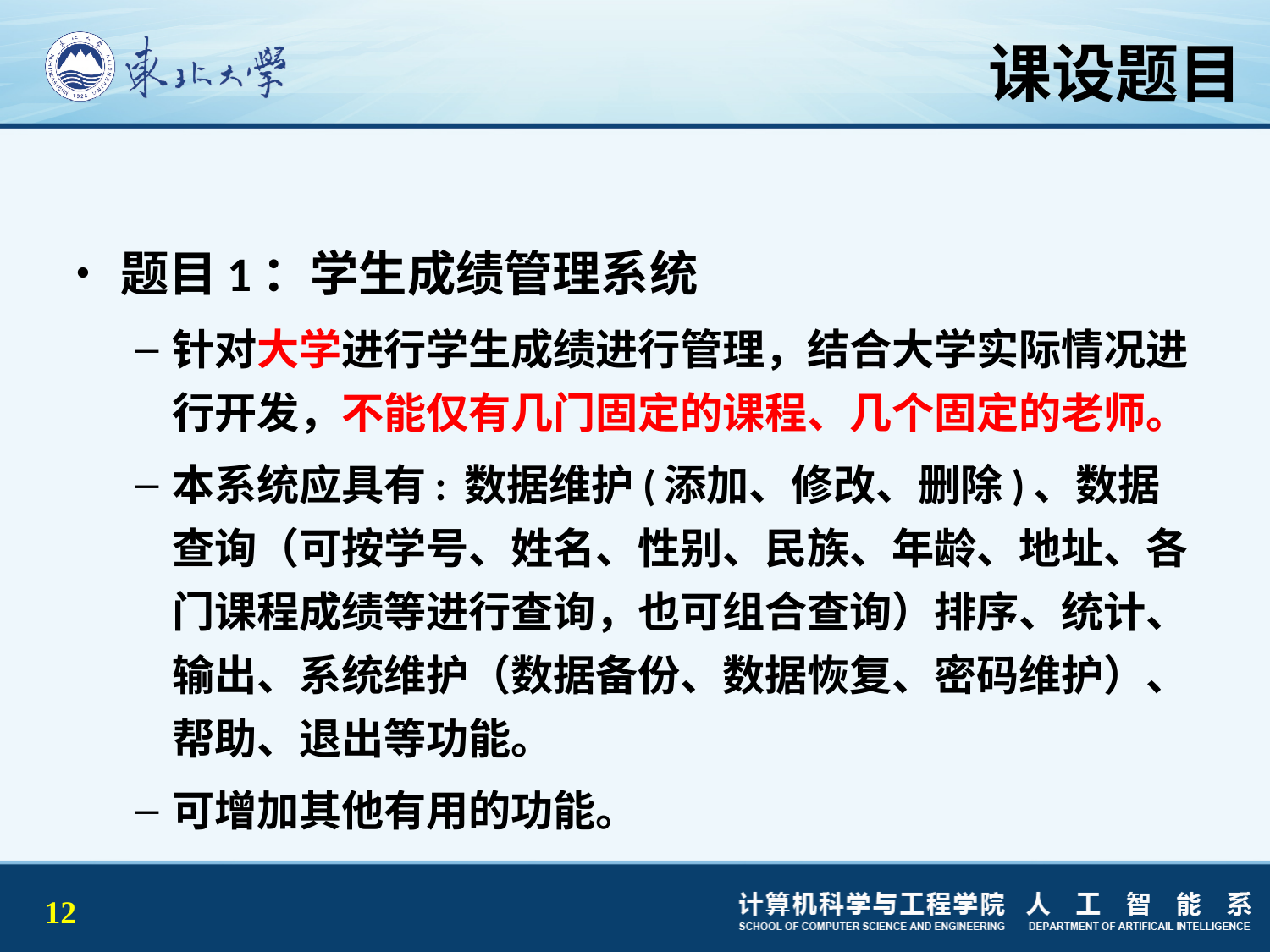

# 课设题目
题目1：学生成绩管理系统
针对大学进行学生成绩进行管理，结合大学实际情况进行开发，不能仅有几门固定的课程、几个固定的老师。
本系统应具有: 数据维护(添加、修改、删除)、数据查询（可按学号、姓名、性别、民族、年龄、地址、各门课程成绩等进行查询，也可组合查询）排序、统计、输出、系统维护（数据备份、数据恢复、密码维护）、帮助、退出等功能。
可增加其他有用的功能。